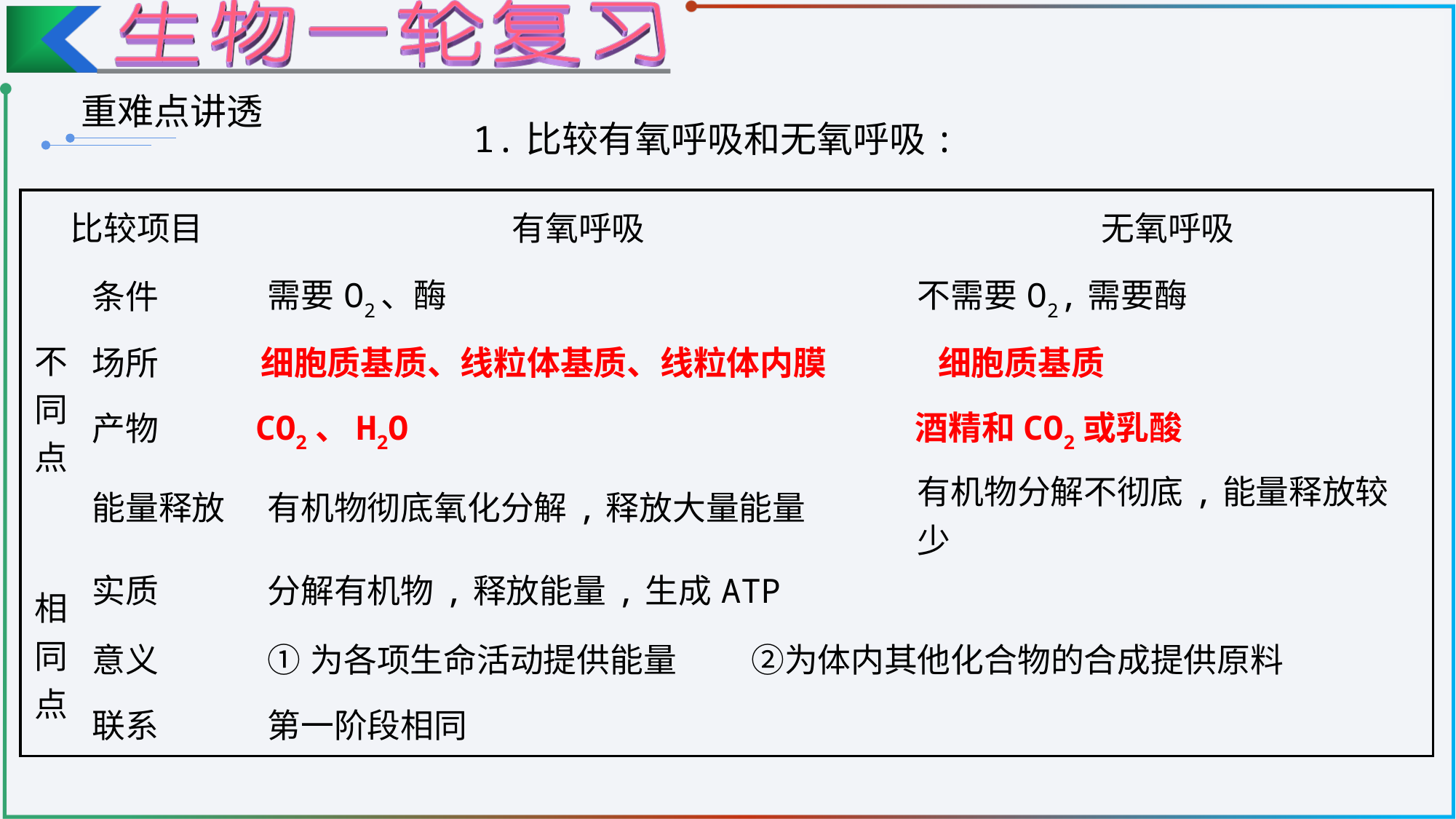

重难点讲透
1.比较有氧呼吸和无氧呼吸:
| 比较项目 |  | 有氧呼吸 | 无氧呼吸 |
| --- | --- | --- | --- |
| 不 同 点 | 条件 | 需要O2、酶 | 不需要O2,需要酶 |
|  | 场所 |  |  |
|  | 产物 |  |  |
|  | 能量释放 | 有机物彻底氧化分解,释放大量能量 | 有机物分解不彻底,能量释放较少 |
| 相 同 点 | 实质 | 分解有机物,释放能量,生成ATP |  |
|  | 意义 | ①为各项生命活动提供能量 ②为体内其他化合物的合成提供原料 |  |
|  | 联系 | 第一阶段相同 |  |
细胞质基质、线粒体基质、线粒体内膜
细胞质基质

CO2、H2O
酒精和CO2或乳酸